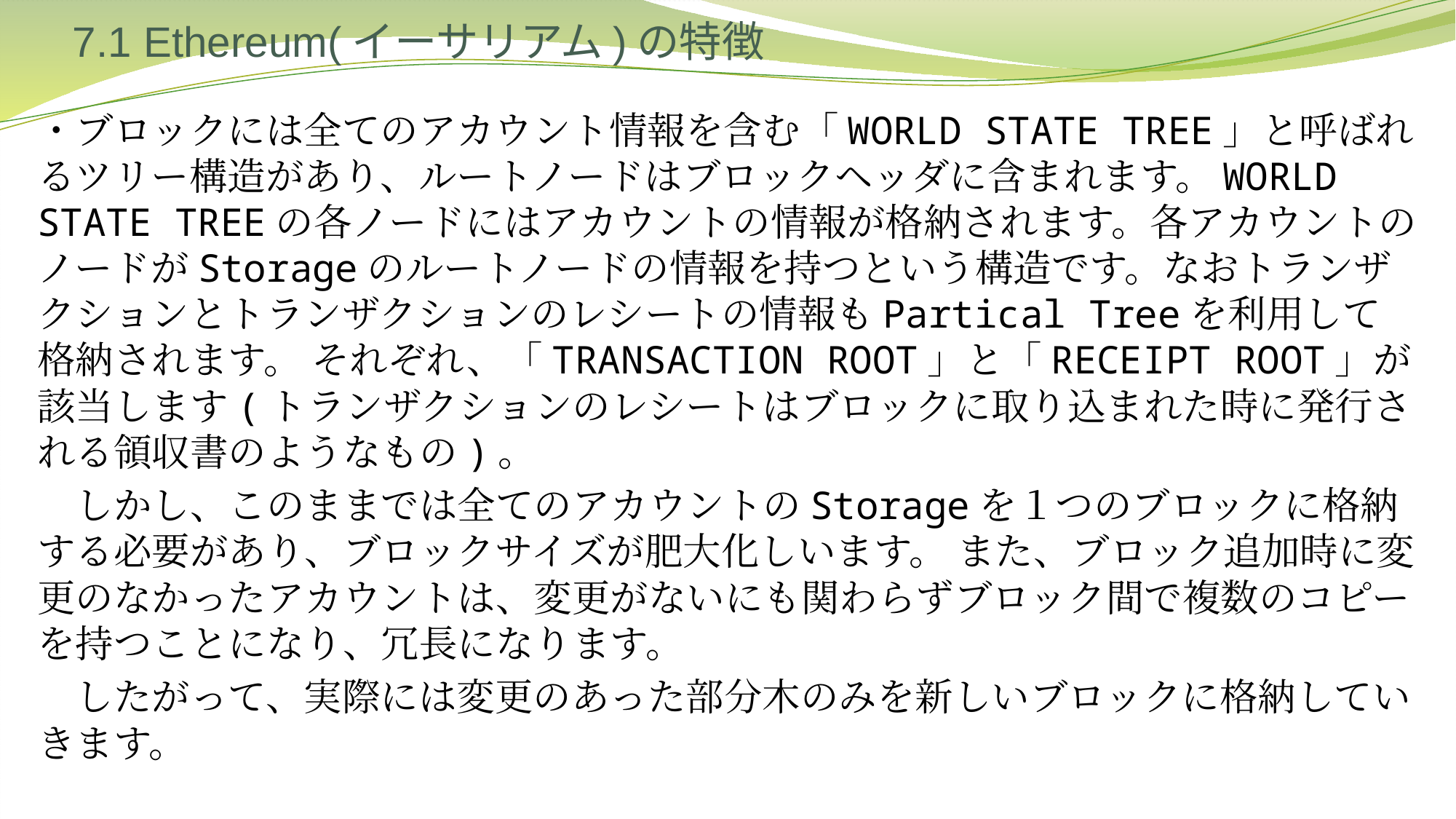

# 7.1 Ethereum(イーサリアム)の特徴
・ブロックには全てのアカウント情報を含む「WORLD STATE TREE」と呼ばれるツリー構造があり、ルートノードはブロックヘッダに含まれます。WORLD STATE TREEの各ノードにはアカウントの情報が格納されます。各アカウントのノードがStorageのルートノードの情報を持つという構造です。なおトランザクションとトランザクションのレシートの情報もPartical Treeを利用して格納されます。 それぞれ、「TRANSACTION ROOT」と「RECEIPT ROOT」が該当します(トランザクションのレシートはブロックに取り込まれた時に発行される領収書のようなもの)。
　しかし、このままでは全てのアカウントのStorageを１つのブロックに格納する必要があり、ブロックサイズが肥大化しいます。 また、ブロック追加時に変更のなかったアカウントは、変更がないにも関わらずブロック間で複数のコピーを持つことになり、冗長になります。
　したがって、実際には変更のあった部分木のみを新しいブロックに格納していきます。